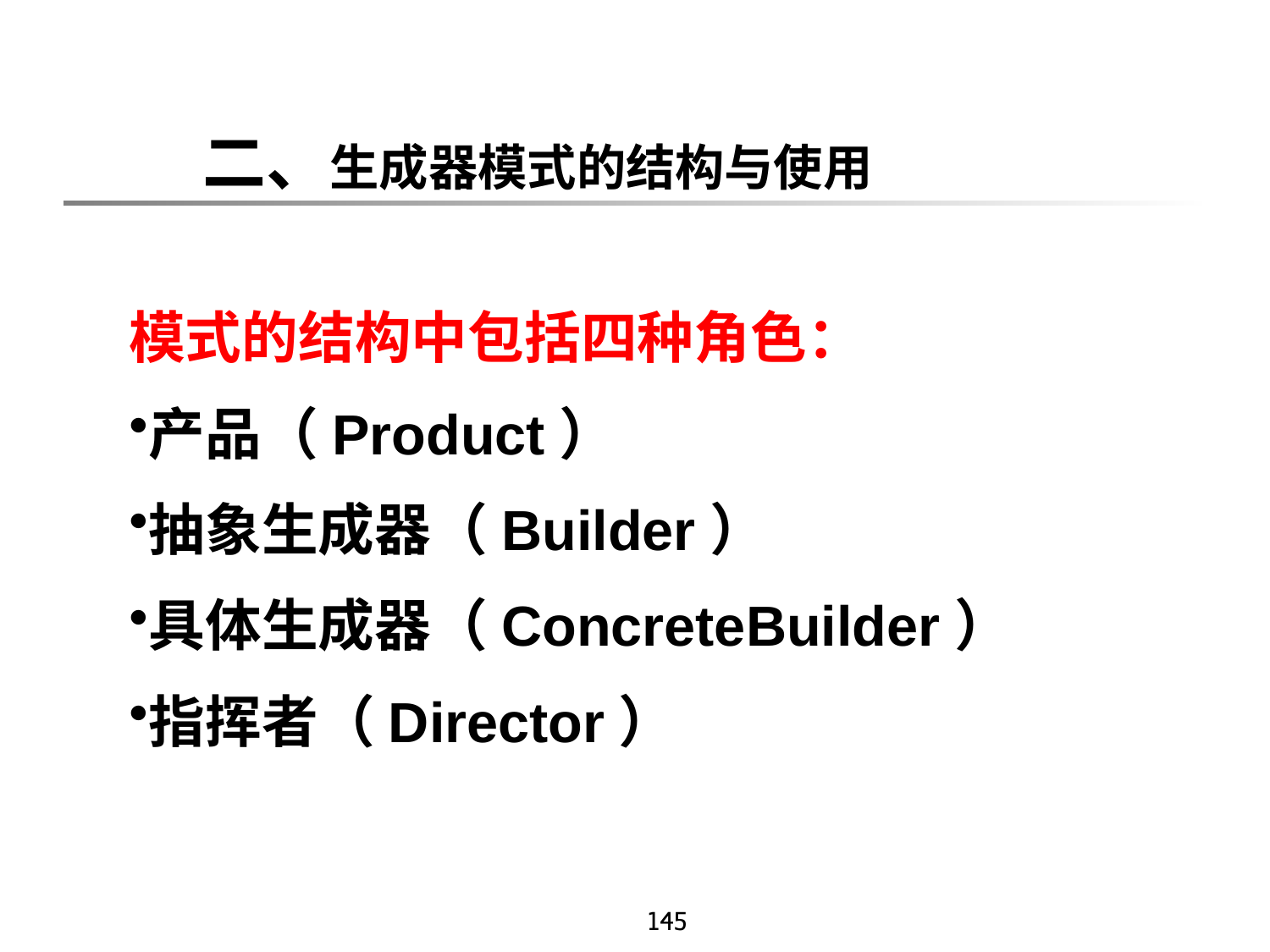

二、生成器模式的结构与使用

模式的结构中包括四种角色：
产品（Product）
抽象生成器（Builder）
具体生成器（ConcreteBuilder）
指挥者（Director）

145